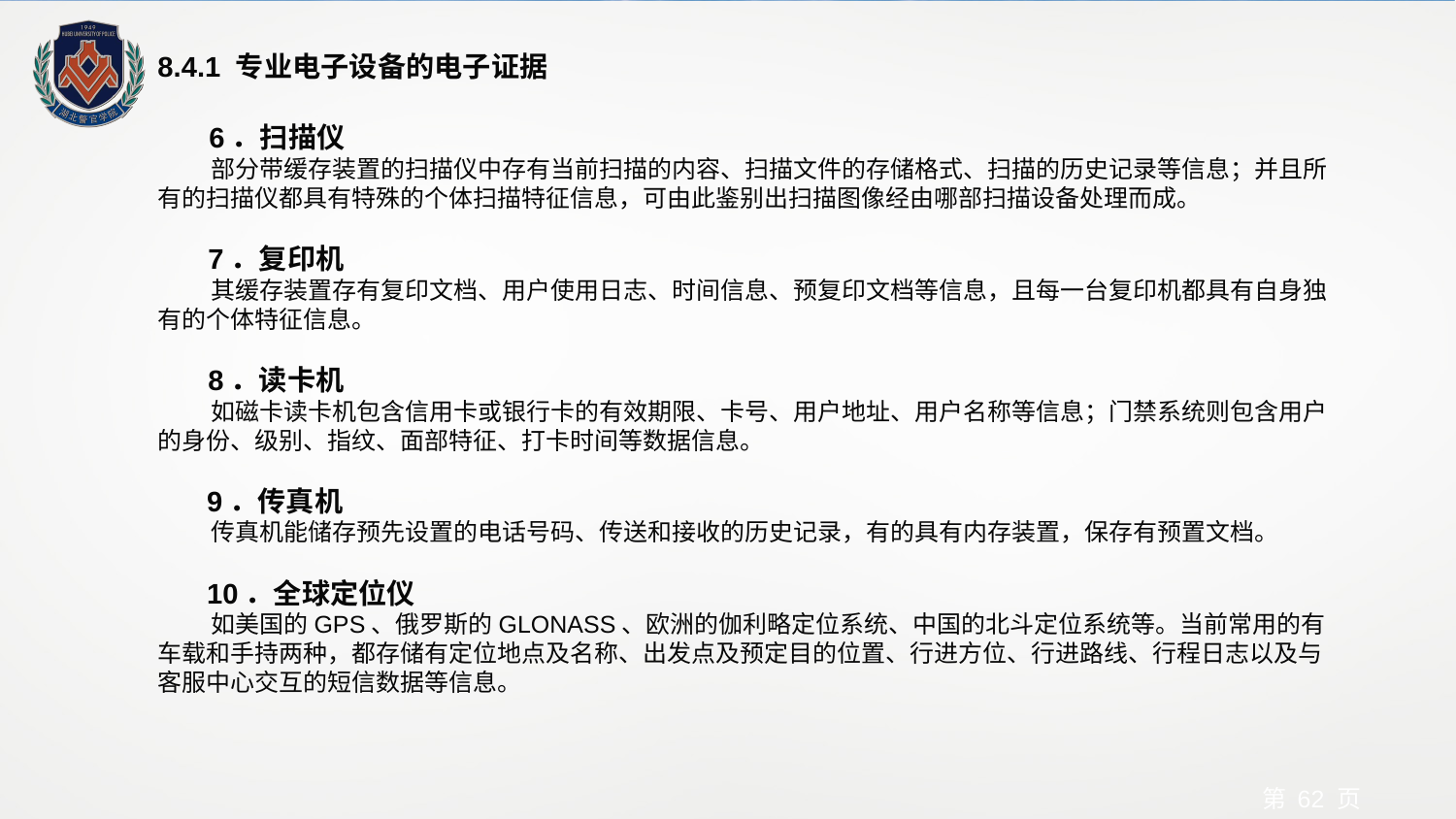

8.4.1 专业电子设备的电子证据
 6．扫描仪
 部分带缓存装置的扫描仪中存有当前扫描的内容、扫描文件的存储格式、扫描的历史记录等信息；并且所有的扫描仪都具有特殊的个体扫描特征信息，可由此鉴别出扫描图像经由哪部扫描设备处理而成。

 7．复印机
 其缓存装置存有复印文档、用户使用日志、时间信息、预复印文档等信息，且每一台复印机都具有自身独有的个体特征信息。

 8．读卡机
 如磁卡读卡机包含信用卡或银行卡的有效期限、卡号、用户地址、用户名称等信息；门禁系统则包含用户的身份、级别、指纹、面部特征、打卡时间等数据信息。

 9．传真机
 传真机能储存预先设置的电话号码、传送和接收的历史记录，有的具有内存装置，保存有预置文档。

 10．全球定位仪
 如美国的GPS、俄罗斯的GLONASS、欧洲的伽利略定位系统、中国的北斗定位系统等。当前常用的有车载和手持两种，都存储有定位地点及名称、出发点及预定目的位置、行进方位、行进路线、行程日志以及与客服中心交互的短信数据等信息。

图9-16 正版软件文件列表机关键文件的属性